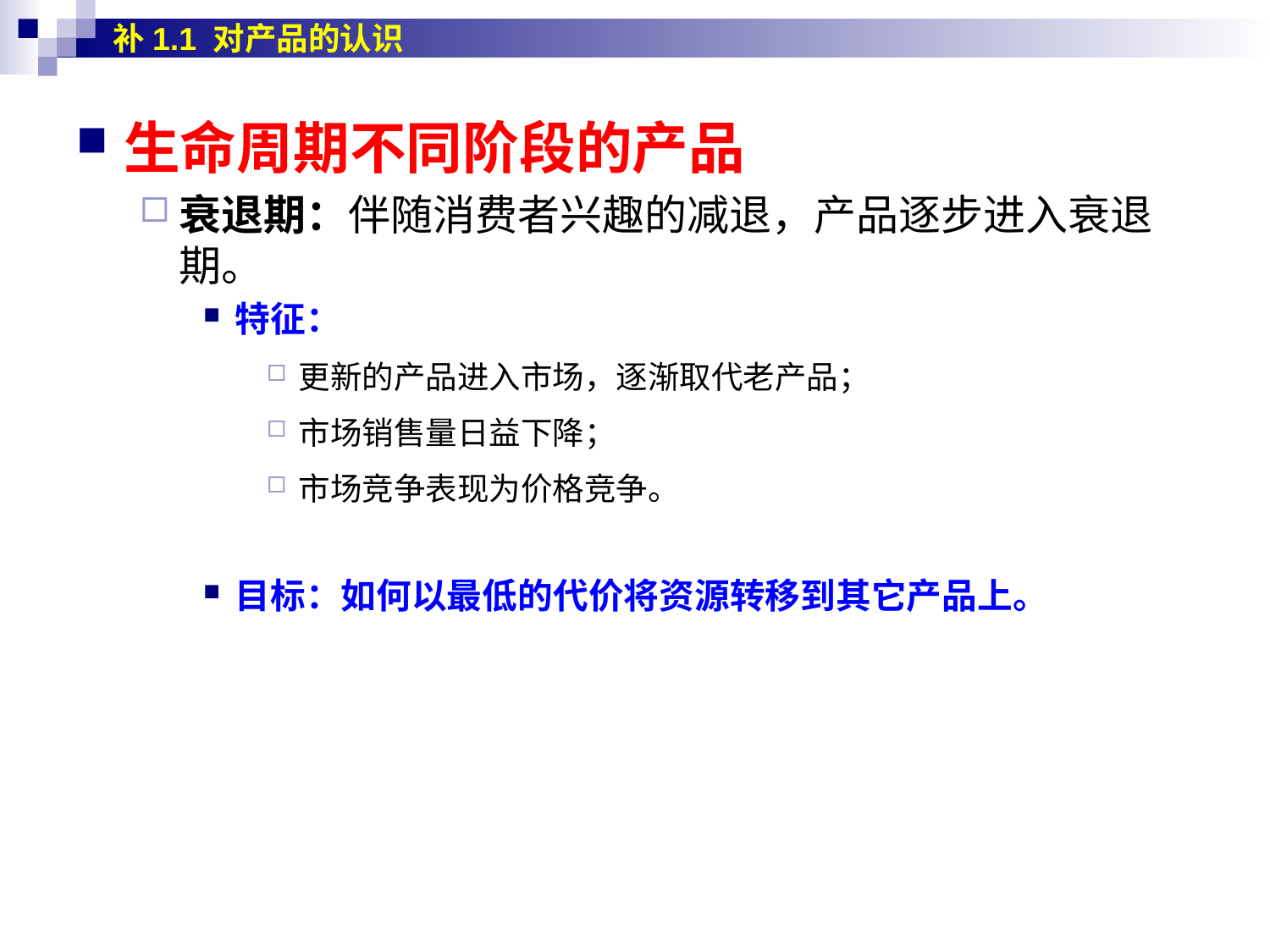

补1.1 对产品的认识
生命周期不同阶段的产品
衰退期：伴随消费者兴趣的减退，产品逐步进入衰退期。
特征：
更新的产品进入市场，逐渐取代老产品；
市场销售量日益下降；
市场竞争表现为价格竞争。

目标：如何以最低的代价将资源转移到其它产品上。